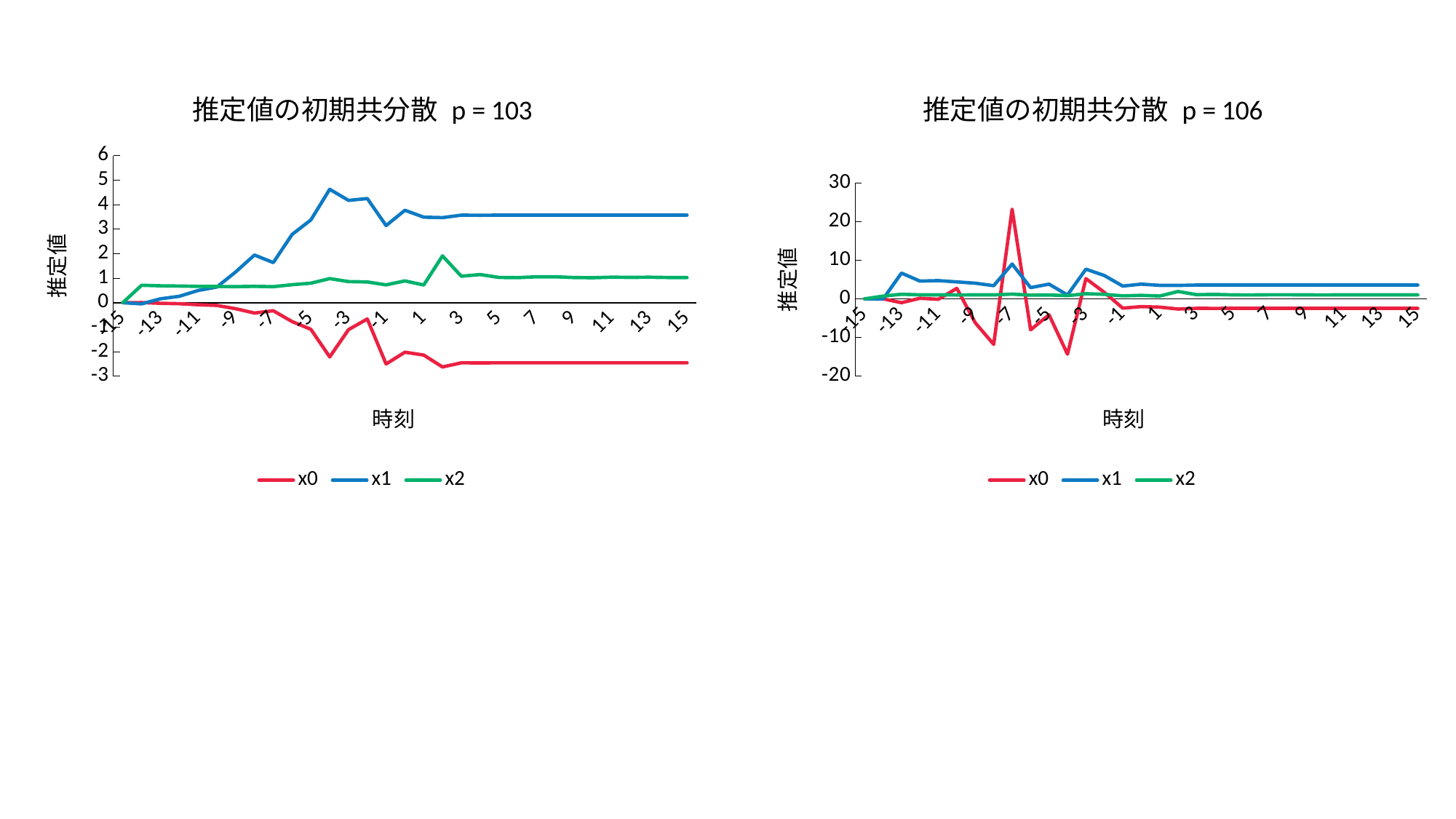

### Chart: 推定値の初期共分散 p = 103

| Category | x0 | x1 | x2 |
|---|---|---|---|
| -15 | 0.0 | 0.0 | 0.0 |
| -14 | 0.00361126447618224 | -0.0505577026665514 | 0.708515645169052 |
| -13 | -0.0271312890519025 | 0.156118007721751 | 0.685622420766116 |
| -12 | -0.0437003856923339 | 0.25897929997543 | 0.677007734569306 |
| -11 | -0.0853856524439999 | 0.495607729415762 | 0.663331809947648 |
| -10 | -0.113064591690532 | 0.637452591255461 | 0.658700006743958 |
| -9 | -0.248784762855891 | 1.2546940489961 | 0.653747787158672 |
| -8 | -0.423672986893387 | 1.94369084235147 | 0.665195362178838 |
| -7 | -0.330006338990136 | 1.63521697579964 | 0.652228033614547 |
| -6 | -0.771525040036335 | 2.78369290990512 | 0.732377849298095 |
| -5 | -1.08879520356922 | 3.37590500925109 | 0.793350968027875 |
| -4 | -2.21428957932527 | 4.62487881794637 | 0.982429661789086 |
| -3 | -1.10109995004157 | 4.17298529651665 | 0.858623121021472 |
| -2 | -0.666050444431795 | 4.24706952849397 | 0.844873317520888 |
| -1 | -2.50240738699741 | 3.14409423359049 | 0.724696239472876 |
| 0 | -2.02043327226055 | 3.76828845990237 | 0.885988568756829 |
| 1 | -2.137396206832 | 3.48903067853324 | 0.719613821693047 |
| 2 | -2.62349225191993 | 3.46957967389096 | 1.90929775545463 |
| 3 | -2.45338997312412 | 3.57133573302259 | 1.07885759120975 |
| 4 | -2.45742458458386 | 3.56604532951833 | 1.14746556499793 |
| 5 | -2.45425833231483 | 3.57150974626921 | 1.03075780720165 |
| 6 | -2.45410874185078 | 3.57182888344319 | 1.02047412506225 |
| 7 | -2.45442232983851 | 3.57103669711294 | 1.05613964653802 |
| 8 | -2.45442713682347 | 3.5710226562089 | 1.05698270858052 |
| 9 | -2.45429962536422 | 3.57144512916805 | 1.02438882454672 |
| 10 | -2.45427954257195 | 3.5715195558772 | 1.01721170684107 |
| 11 | -2.45432748671948 | 3.57132308227451 | 1.04036266524144 |
| 12 | -2.45431377758543 | 3.57138463762947 | 1.03165930354852 |
| 13 | -2.45432320875785 | 3.57133859582247 | 1.03935192885465 |
| 14 | -2.45431152290808 | 3.57140022355778 | 1.02733955835091 |
| 15 | -2.45430817355955 | 3.57141919880305 | 1.02307217399818 |

### Chart: 推定値の初期共分散 p = 106

| Category | x0 | x1 | x2 |
|---|---|---|---|
| -15 | 0.0 | 0.0 | 0.0 |
| -14 | 0.00361485409362923 | -0.0506079573108093 | 0.708512110862732 |
| -13 | -0.996167615269872 | 6.67069633685934 | 1.19247649272243 |
| -12 | 0.14753472548859 | 4.58878189094217 | 1.03649128049051 |
| -11 | -0.108543492026678 | 4.72126866771122 | 1.04767200306615 |
| -10 | 2.72018321407094 | 4.38348515393926 | 1.0049591346836 |
| -9 | -6.19184685508081 | 4.04501556808904 | 1.03714779986235 |
| -8 | -11.7646602224958 | 3.40662678489872 | 1.0252091760973 |
| -7 | 23.1902099900179 | 9.01248845992133 | 1.22611153425499 |
| -6 | -8.01308342709431 | 2.90799655013693 | 0.954076232866097 |
| -5 | -4.12129380649769 | 3.80700138100855 | 1.00078811580082 |
| -4 | -14.3012903581265 | 0.999641727590372 | 0.83016415322861 |
| -3 | 5.25257652101646 | 7.68359561850834 | 1.32305239329239 |
| -2 | 1.6815218757619 | 6.05241182202843 | 1.16554721689616 |
| -1 | -2.39728864232209 | 3.3007106289325 | 0.775391073903514 |
| 0 | -2.00925071850694 | 3.8063383294024 | 0.907587596828975 |
| 1 | -2.14088026988841 | 3.49233947370714 | 0.721082142484958 |
| 2 | -2.62665065661024 | 3.47288588184315 | 1.90869339561991 |
| 3 | -2.45631192202402 | 3.57475874172544 | 1.07804200041832 |
| 4 | -2.46035982079575 | 3.56945225594115 | 1.14679515106856 |
| 5 | -2.45719270101718 | 3.57491678331226 | 1.03019360704415 |
| 6 | -2.45704406885638 | 3.57523379552316 | 1.0199879376093 |
| 7 | -2.45735855804127 | 3.57443953430894 | 1.05571342521835 |
| 8 | -2.45736363793295 | 3.57442470002749 | 1.05660329036198 |
| 9 | -2.45723612208565 | 3.57484708034624 | 1.02404707728301 |
| 10 | -2.45721610201263 | 3.57492125580749 | 1.01690089008361 |
| 11 | -2.45726415694878 | 3.57472437809252 | 1.04007772476876 |
| 12 | -2.45725046600937 | 3.57478583618634 | 1.03139625978318 |
| 13 | -2.45725993149831 | 3.57473963854292 | 1.03910768658378 |
| 14 | -2.45724824759472 | 3.57480124043397 | 1.02711161016693 |
| 15 | -2.45724490546819 | 3.57482016997963 | 1.02285849444647 |